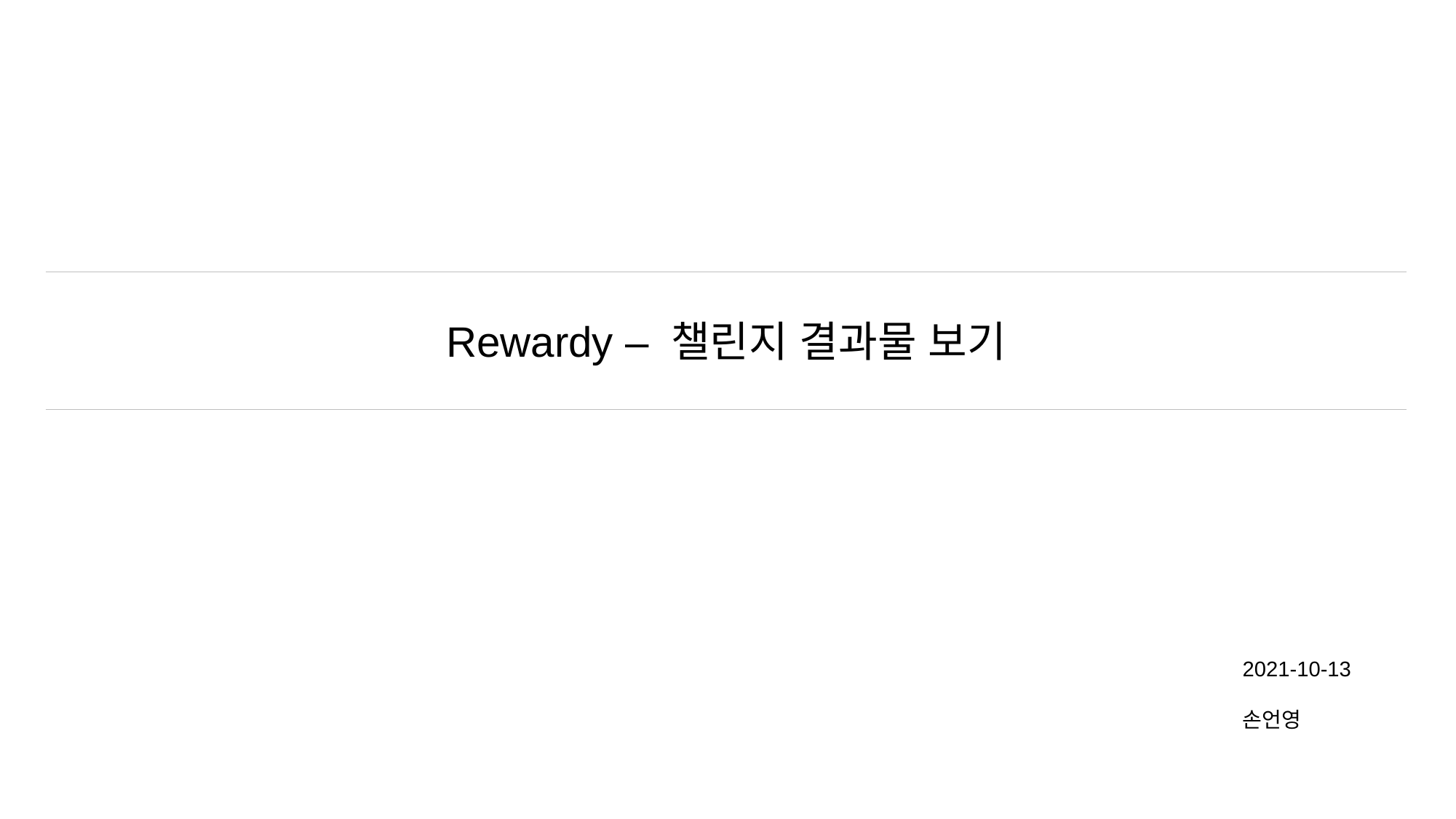

Rewardy – 챌린지 결과물 보기
2021-10-13
손언영